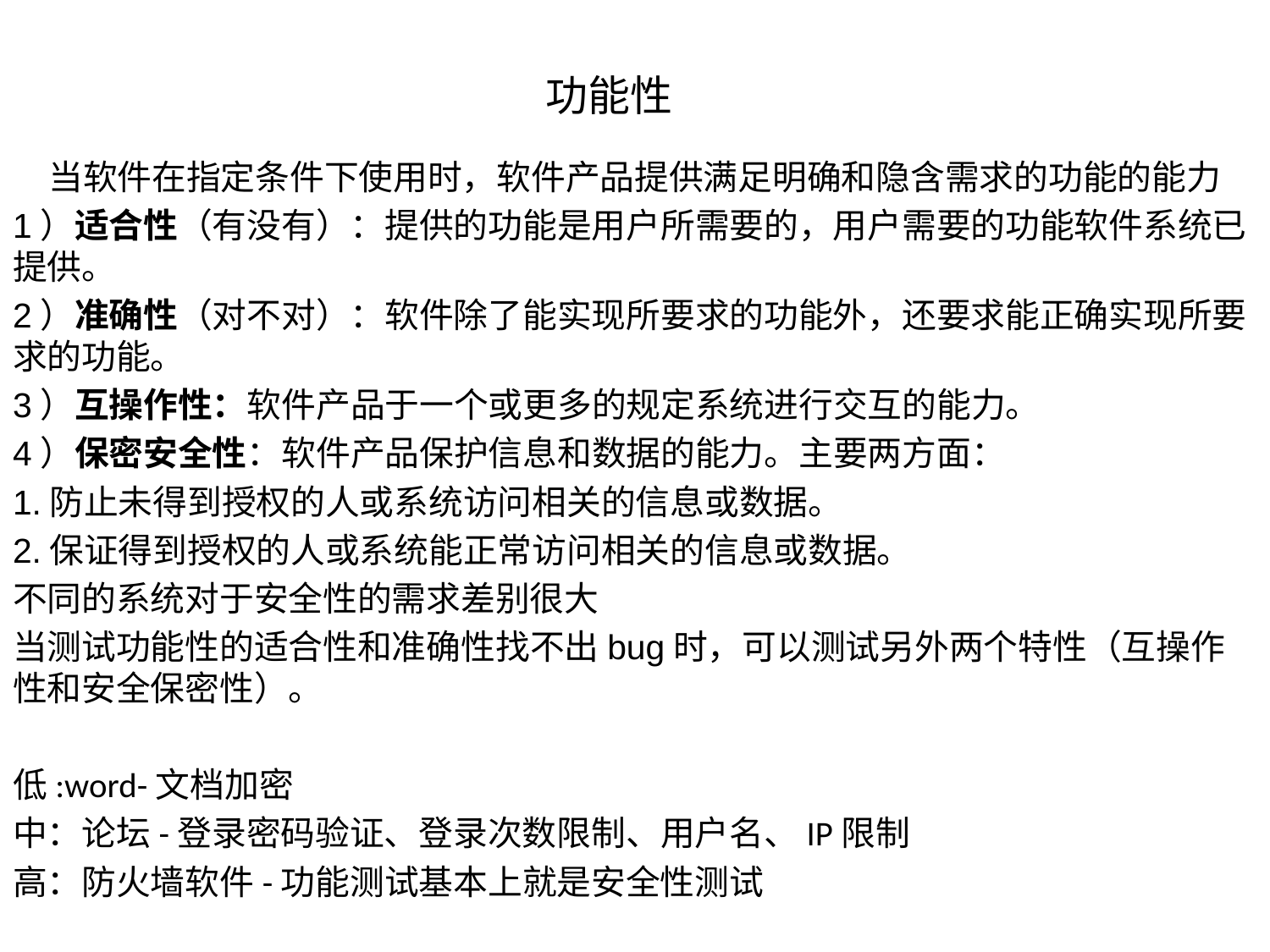

# 功能性
当软件在指定条件下使用时，软件产品提供满足明确和隐含需求的功能的能力
1）适合性（有没有）：提供的功能是用户所需要的，用户需要的功能软件系统已提供。
2）准确性（对不对）：软件除了能实现所要求的功能外，还要求能正确实现所要求的功能。
3）互操作性：软件产品于一个或更多的规定系统进行交互的能力。
4）保密安全性：软件产品保护信息和数据的能力。主要两方面：
1.防止未得到授权的人或系统访问相关的信息或数据。
2.保证得到授权的人或系统能正常访问相关的信息或数据。
不同的系统对于安全性的需求差别很大
当测试功能性的适合性和准确性找不出bug时，可以测试另外两个特性（互操作性和安全保密性）。

低:word-文档加密
中：论坛-登录密码验证、登录次数限制、用户名、IP限制
高：防火墙软件-功能测试基本上就是安全性测试